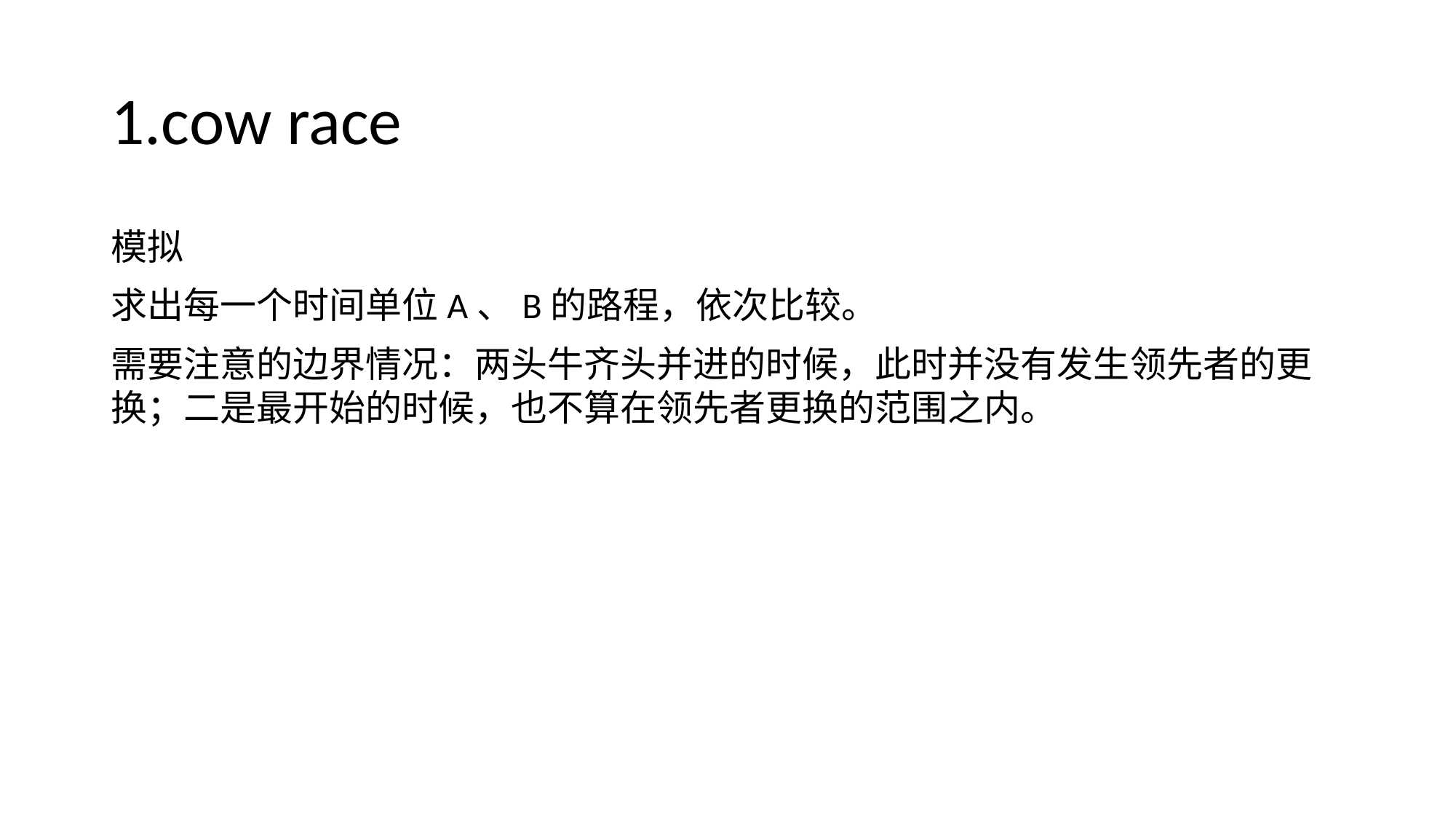

# 1.cow race
模拟
求出每一个时间单位A、B的路程，依次比较。
需要注意的边界情况：两头牛齐头并进的时候，此时并没有发生领先者的更换；二是最开始的时候，也不算在领先者更换的范围之内。